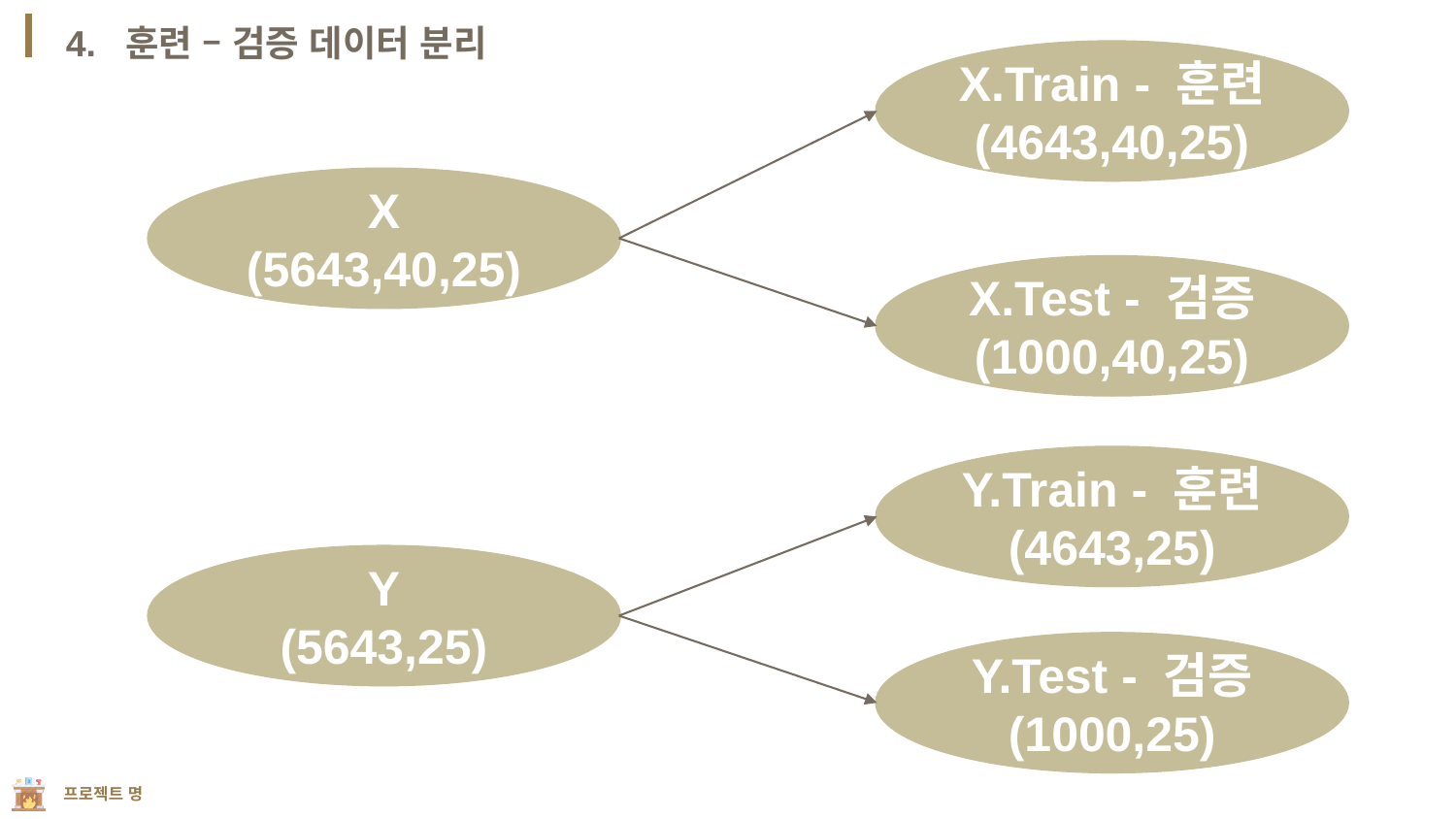

4.  훈련 – 검증 데이터 분리
X.Train - 훈련
(4643,40,25)
X
(5643,40,25)
X.Test - 검증
(1000,40,25)
Y.Train - 훈련
(4643,25)
Y
(5643,25)
Y.Test - 검증
(1000,25)